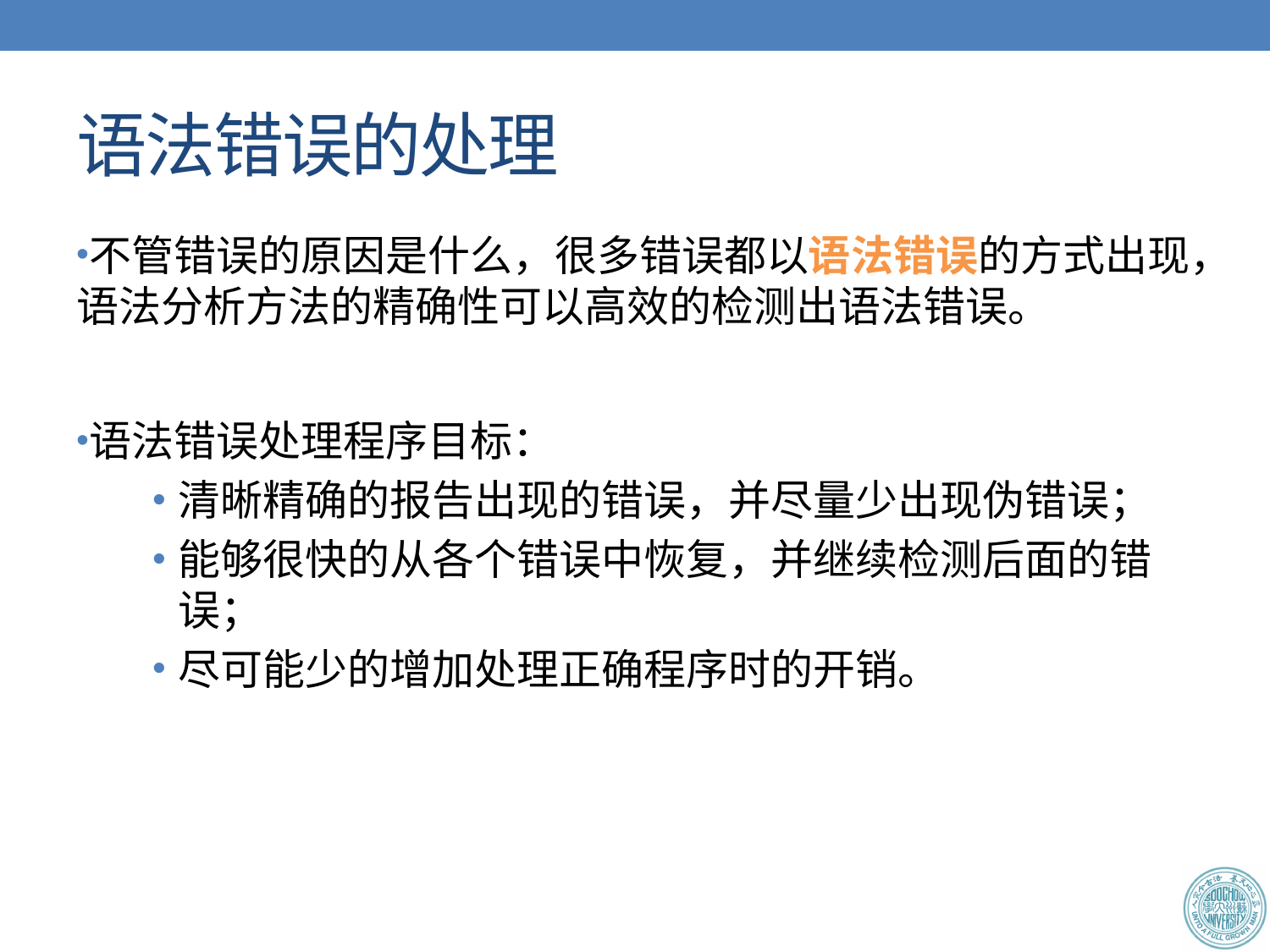

# 语法错误的处理
不管错误的原因是什么，很多错误都以语法错误的方式出现，语法分析方法的精确性可以高效的检测出语法错误。

语法错误处理程序目标：
清晰精确的报告出现的错误，并尽量少出现伪错误；
能够很快的从各个错误中恢复，并继续检测后面的错误；
尽可能少的增加处理正确程序时的开销。